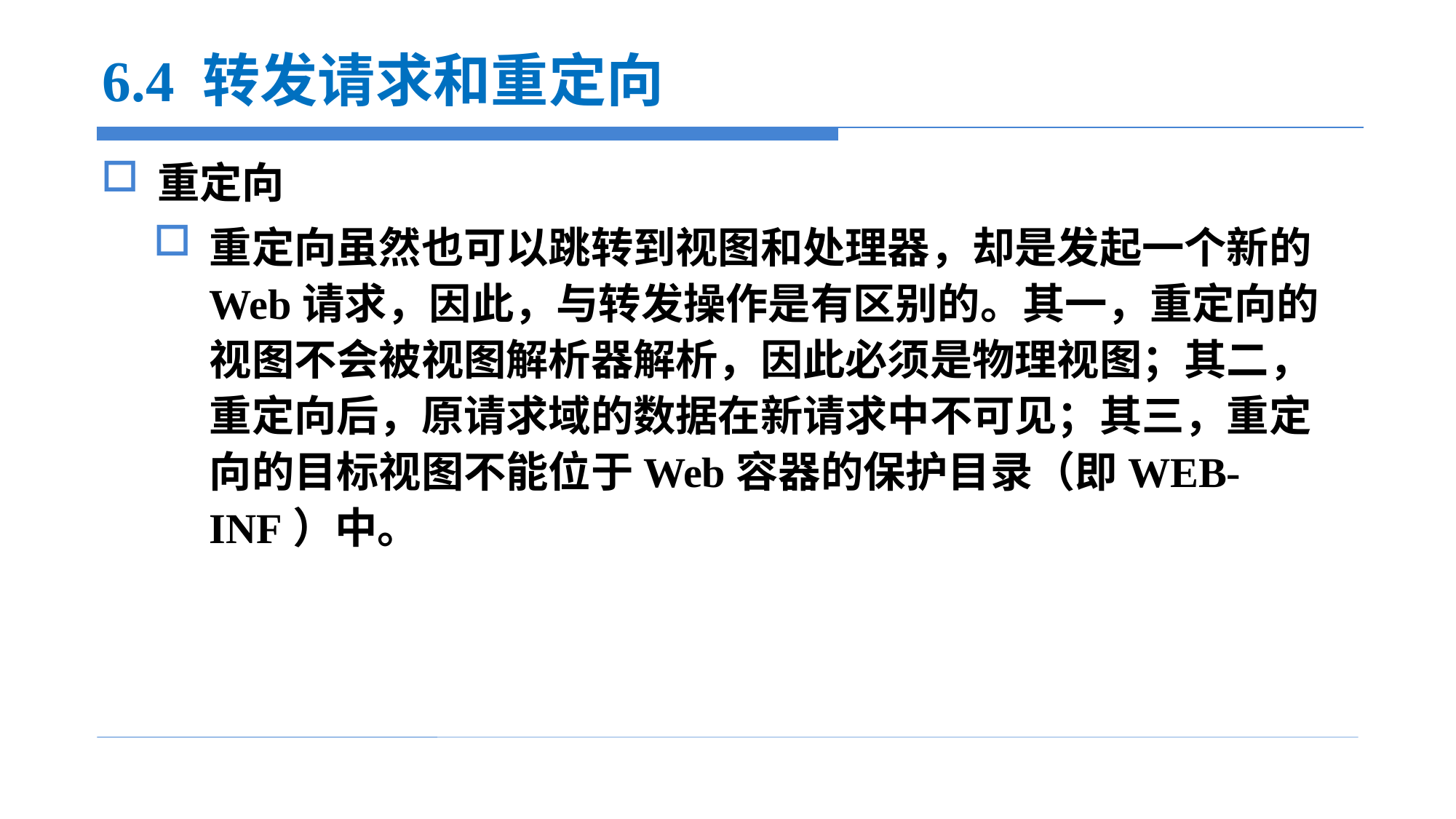

# 6.4 转发请求和重定向
重定向
重定向虽然也可以跳转到视图和处理器，却是发起一个新的Web请求，因此，与转发操作是有区别的。其一，重定向的视图不会被视图解析器解析，因此必须是物理视图；其二，重定向后，原请求域的数据在新请求中不可见；其三，重定向的目标视图不能位于Web容器的保护目录（即WEB-INF）中。
21